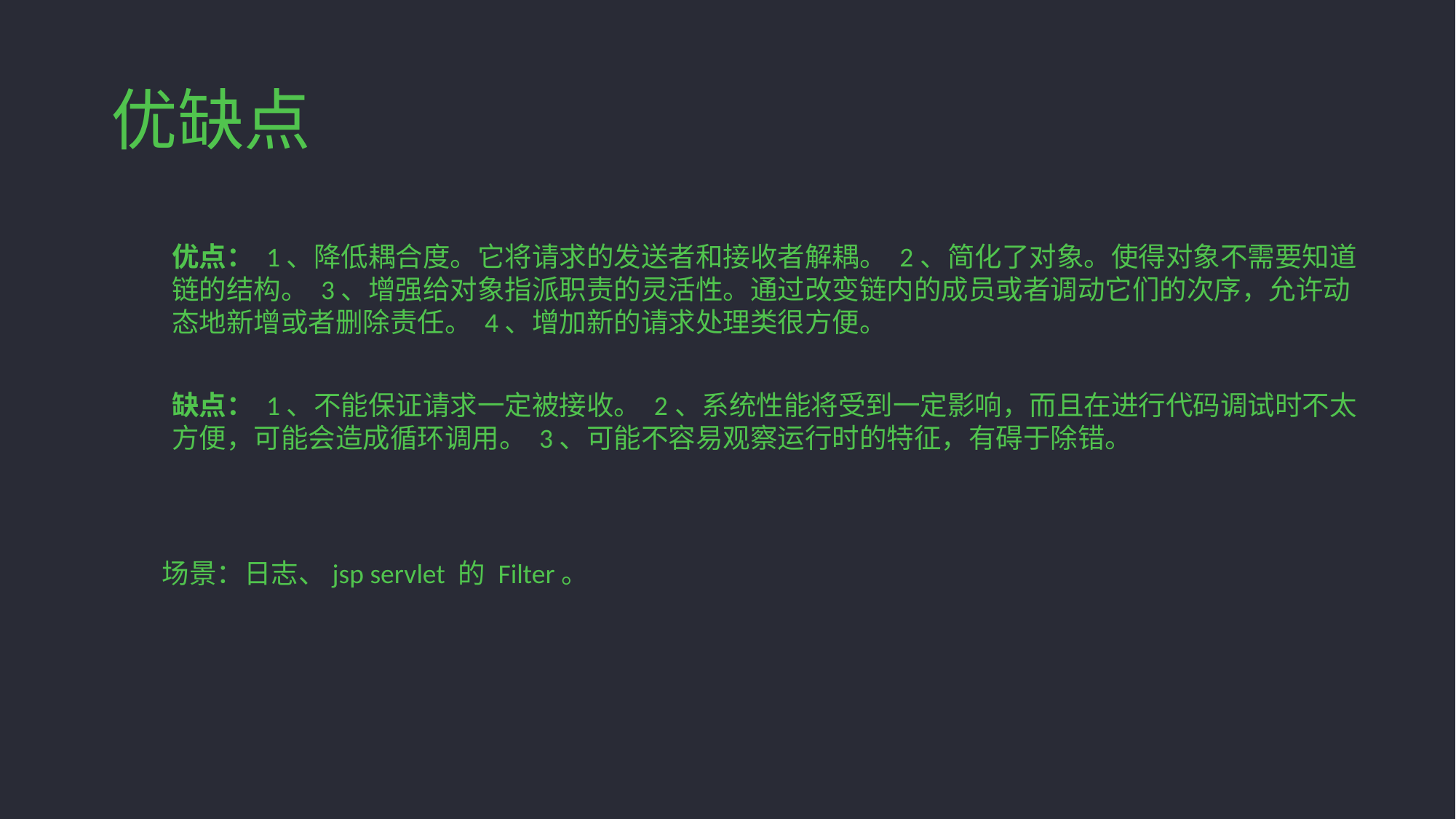

# 优缺点
优点： 1、降低耦合度。它将请求的发送者和接收者解耦。 2、简化了对象。使得对象不需要知道链的结构。 3、增强给对象指派职责的灵活性。通过改变链内的成员或者调动它们的次序，允许动态地新增或者删除责任。 4、增加新的请求处理类很方便。
缺点： 1、不能保证请求一定被接收。 2、系统性能将受到一定影响，而且在进行代码调试时不太方便，可能会造成循环调用。 3、可能不容易观察运行时的特征，有碍于除错。
场景：日志、jsp servlet 的 Filter。